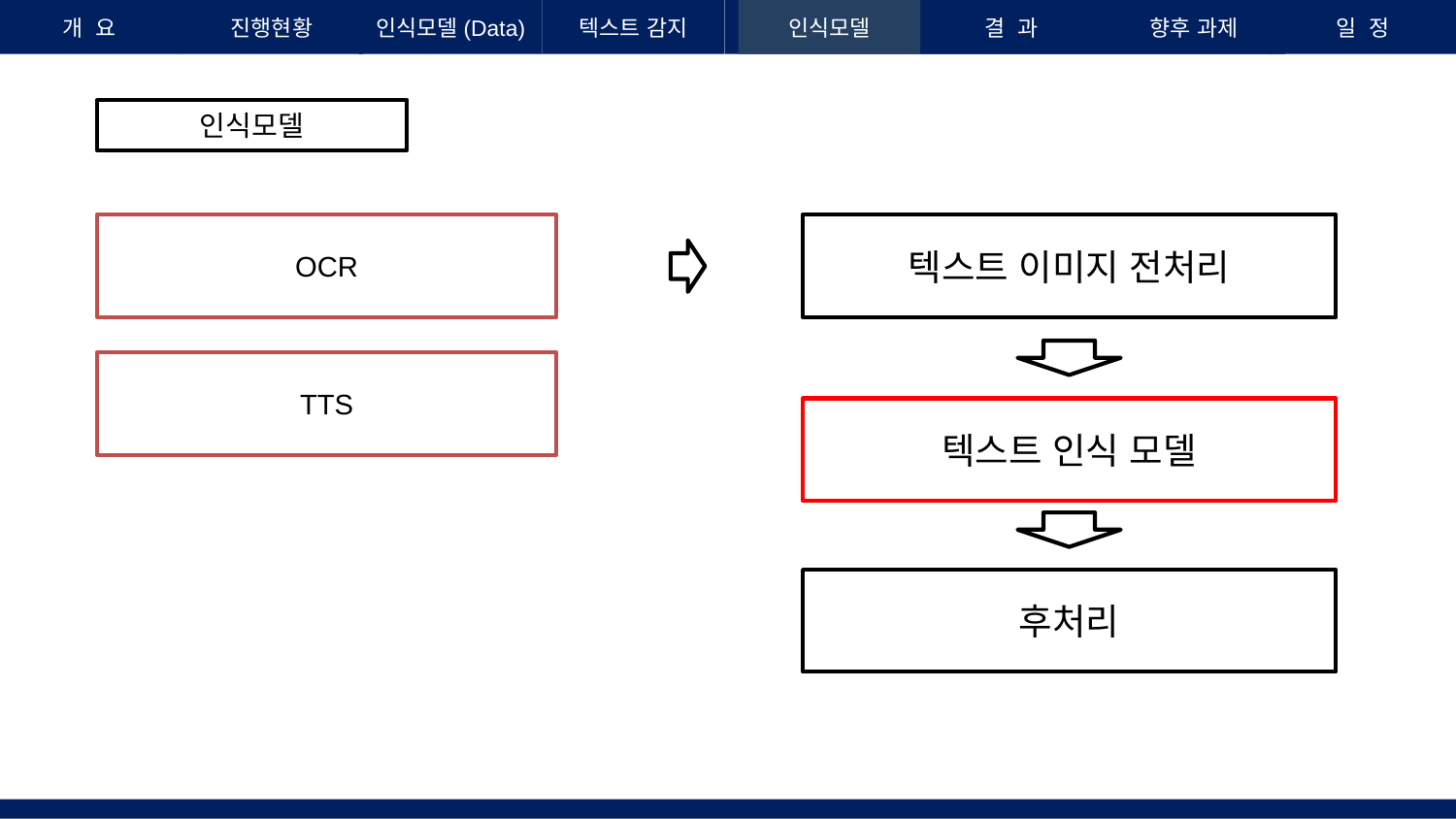

개  요
진행현황
인식모델(Data)
텍스트 감지

인식모델

결  과

향후 과제
일  정
인식모델
OCR
텍스트 이미지 전처리

TTS
텍스트 인식 모델

후처리